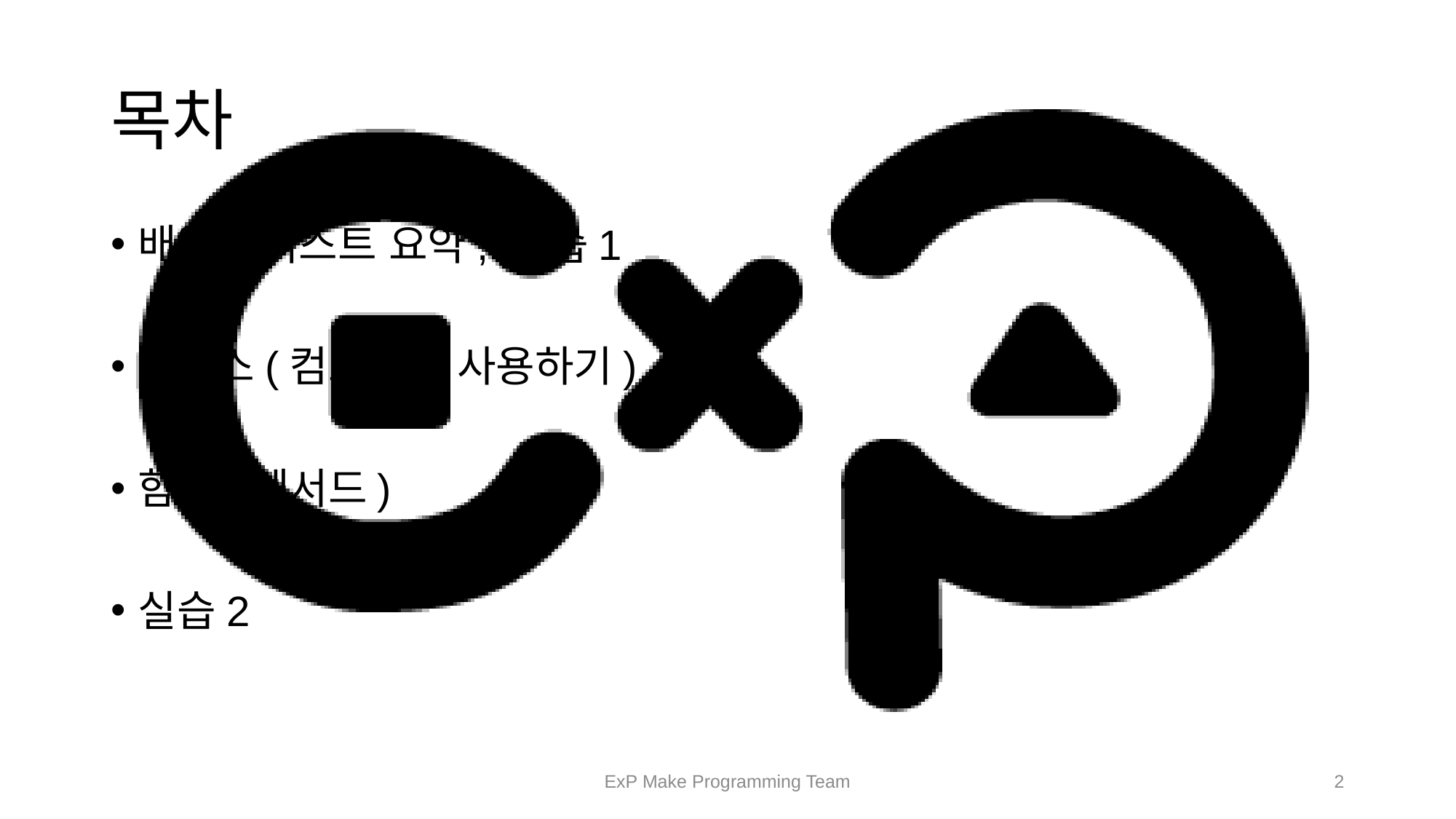

# 목차
배열, 리스트 요약, 실습1

클래스(컴포넌트 사용하기)

함수(메서드)

실습2
ExP Make Programming Team
2